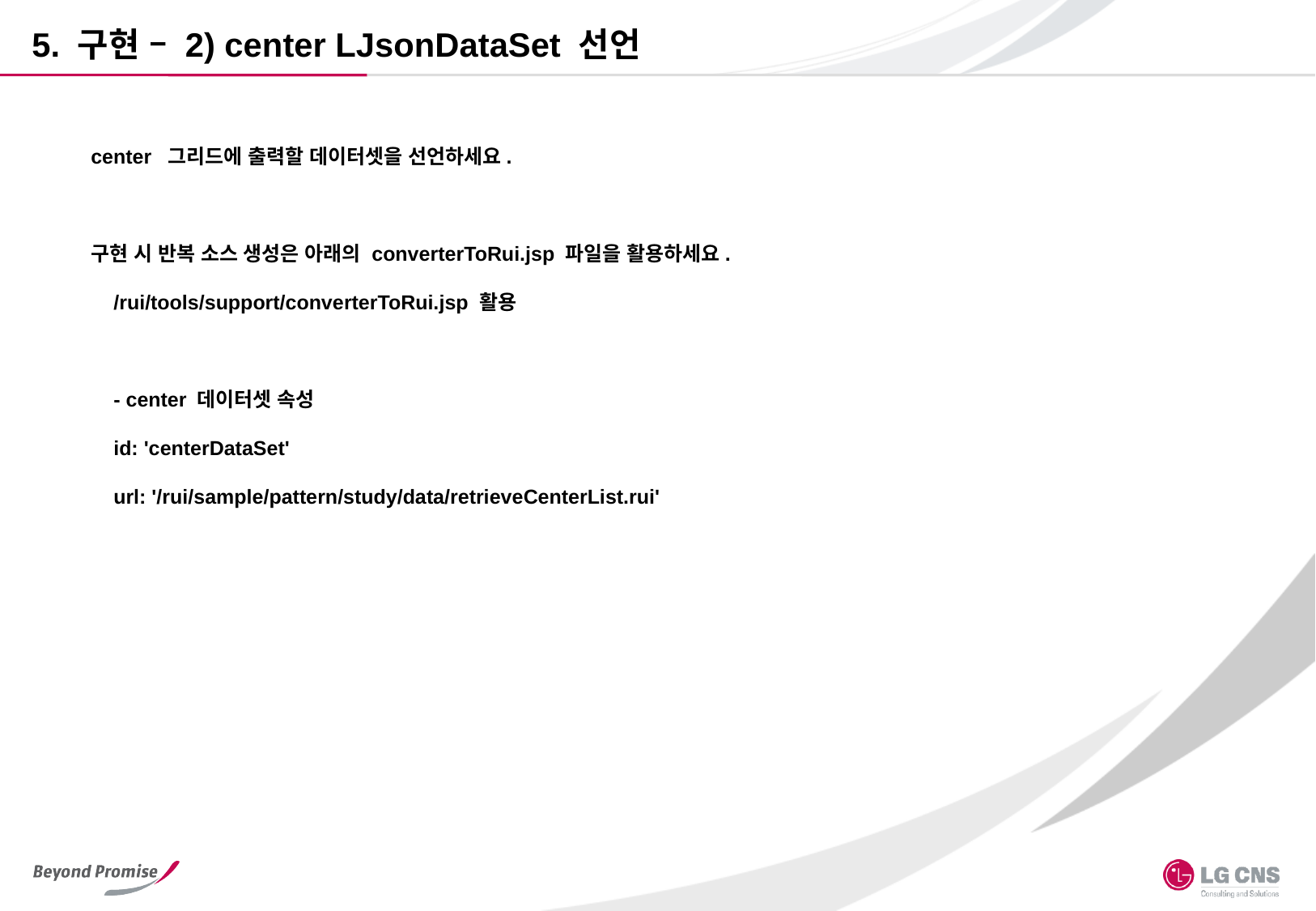

5. 구현 – 2) center LJsonDataSet 선언
center  그리드에 출력할 데이터셋을 선언하세요.

구현 시 반복 소스 생성은 아래의 converterToRui.jsp 파일을 활용하세요.
    /rui/tools/support/converterToRui.jsp 활용

    - center 데이터셋 속성
    id: 'centerDataSet'
    url: '/rui/sample/pattern/study/data/retrieveCenterList.rui'